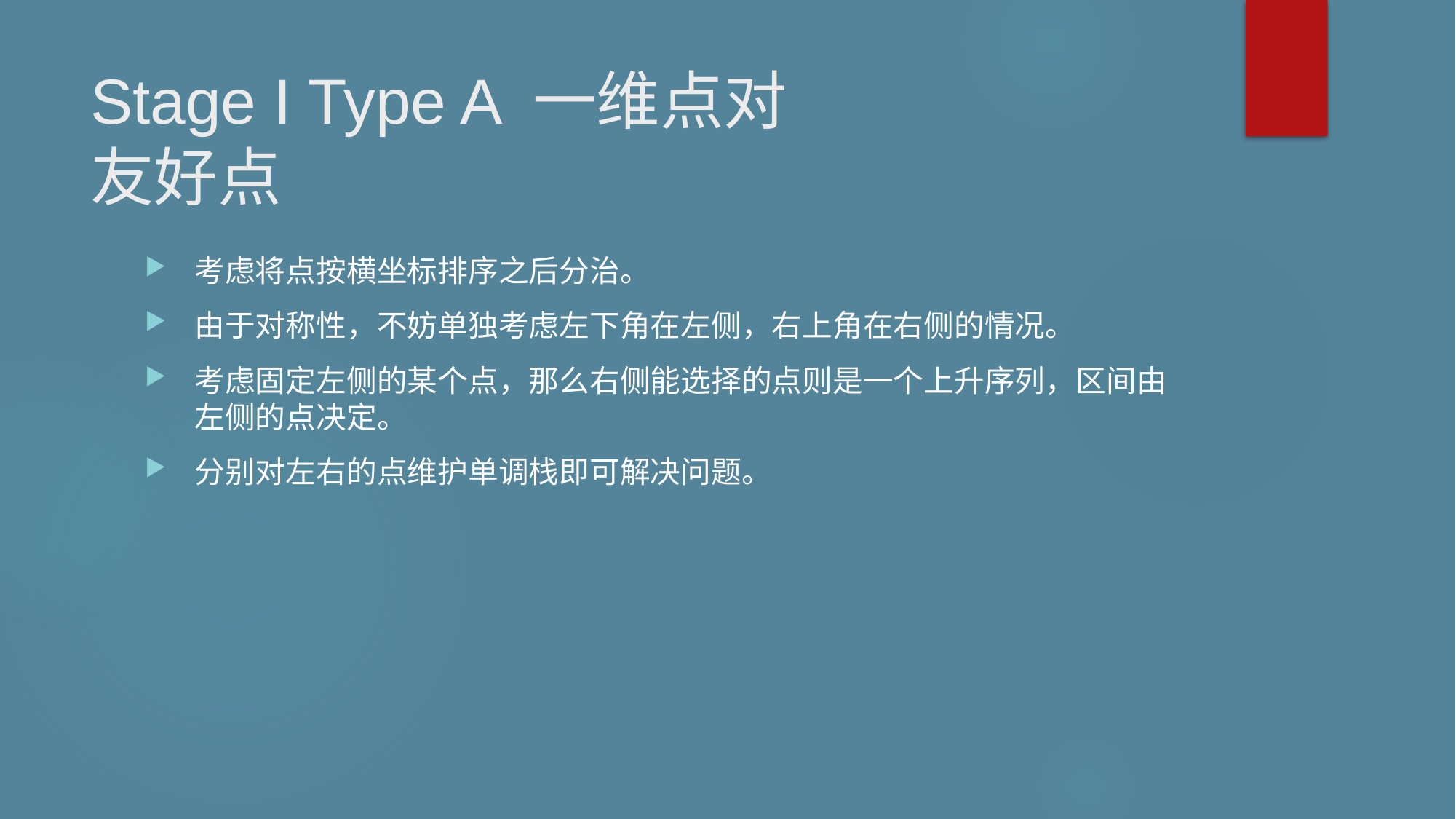

# Stage I Type A 一维点对 友好点
考虑将点按横坐标排序之后分治。
由于对称性，不妨单独考虑左下角在左侧，右上角在右侧的情况。
考虑固定左侧的某个点，那么右侧能选择的点则是一个上升序列，区间由左侧的点决定。
分别对左右的点维护单调栈即可解决问题。